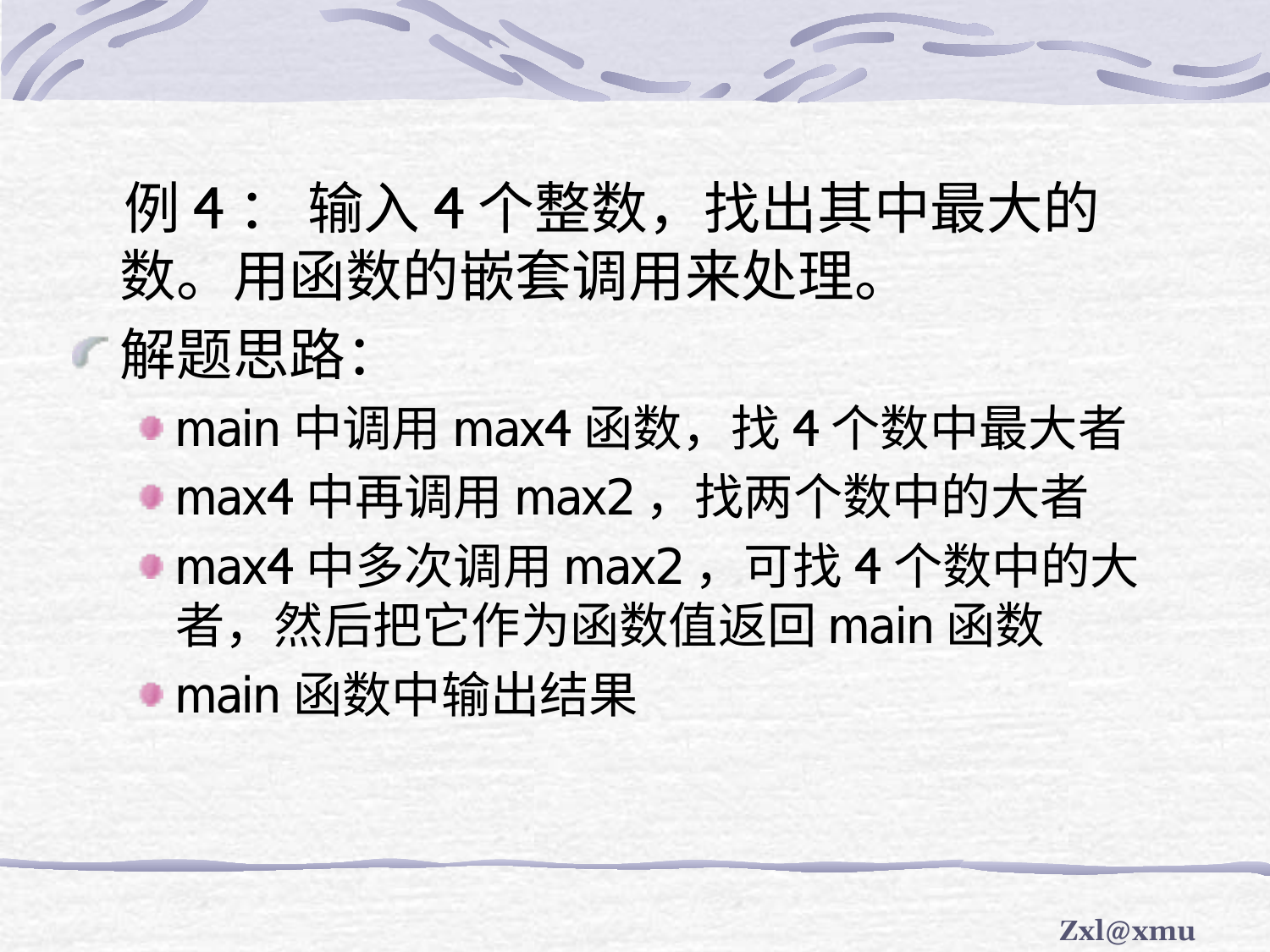

例4： 输入4个整数，找出其中最大的数。用函数的嵌套调用来处理。
解题思路：
main中调用max4函数，找4个数中最大者
max4中再调用max2，找两个数中的大者
max4中多次调用max2，可找4个数中的大者，然后把它作为函数值返回main函数
main函数中输出结果